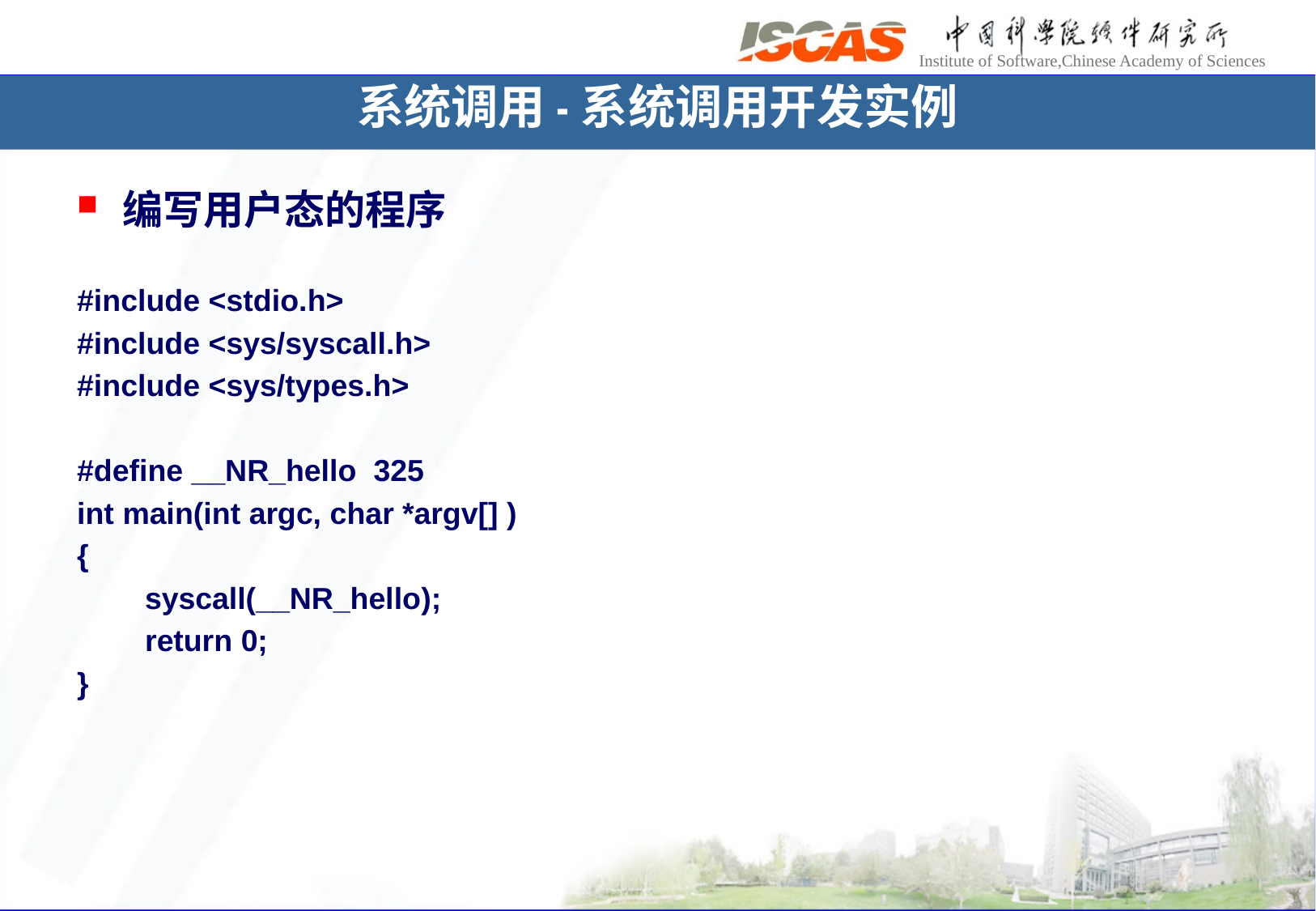

系统调用-系统调用开发实例
编写用户态的程序

#include <stdio.h>
#include <sys/syscall.h>
#include <sys/types.h>

#define __NR_hello  325
int main(int argc, char *argv[] )
{
        syscall(__NR_hello);
        return 0;
}